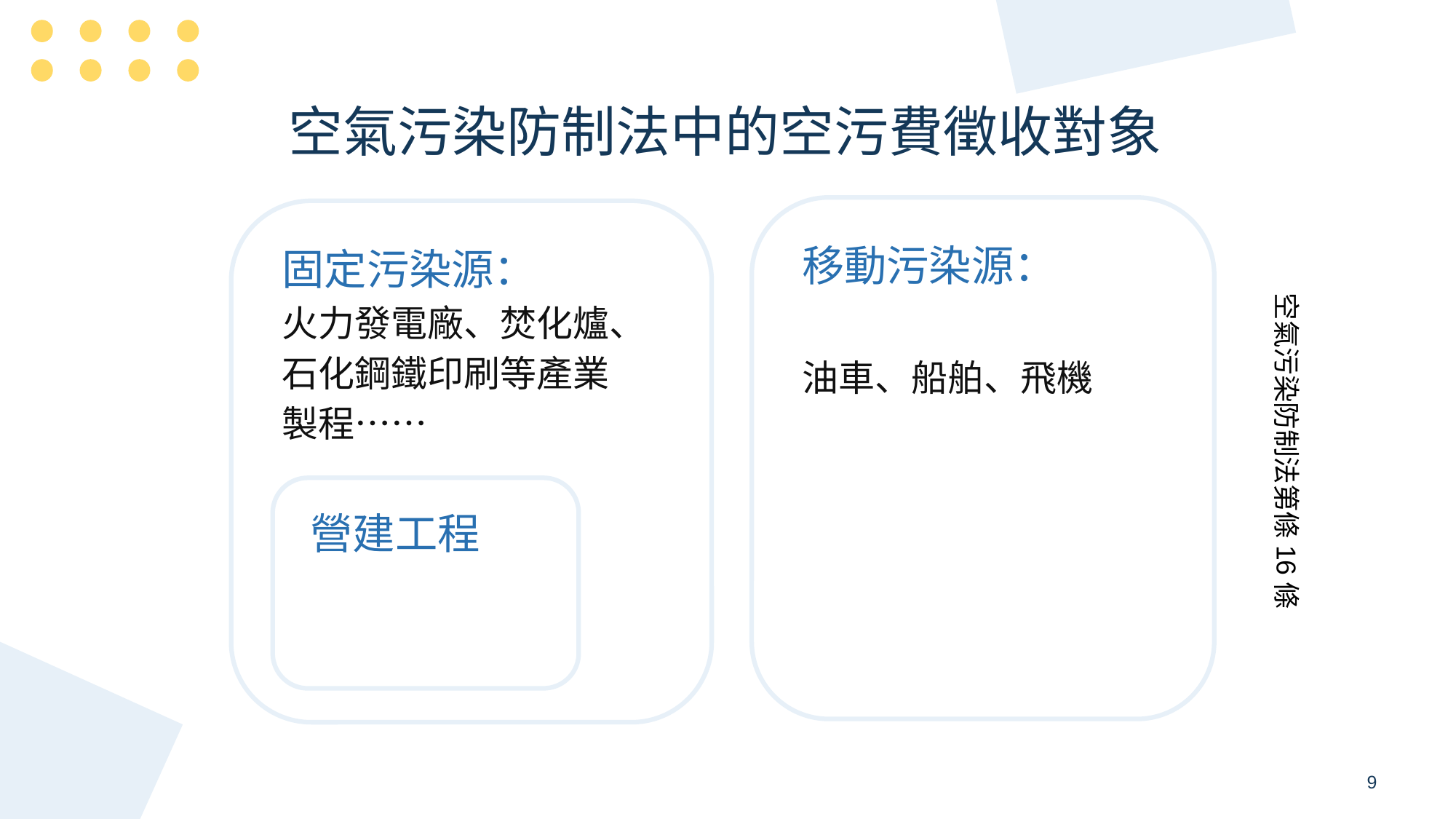

空氣污染防制法中的空污費徵收對象
移動污染源：

油車、船舶、飛機
固定污染源：
火力發電廠、焚化爐、石化鋼鐵印刷等產業
製程……
空氣污染防制法第條16條
營建工程